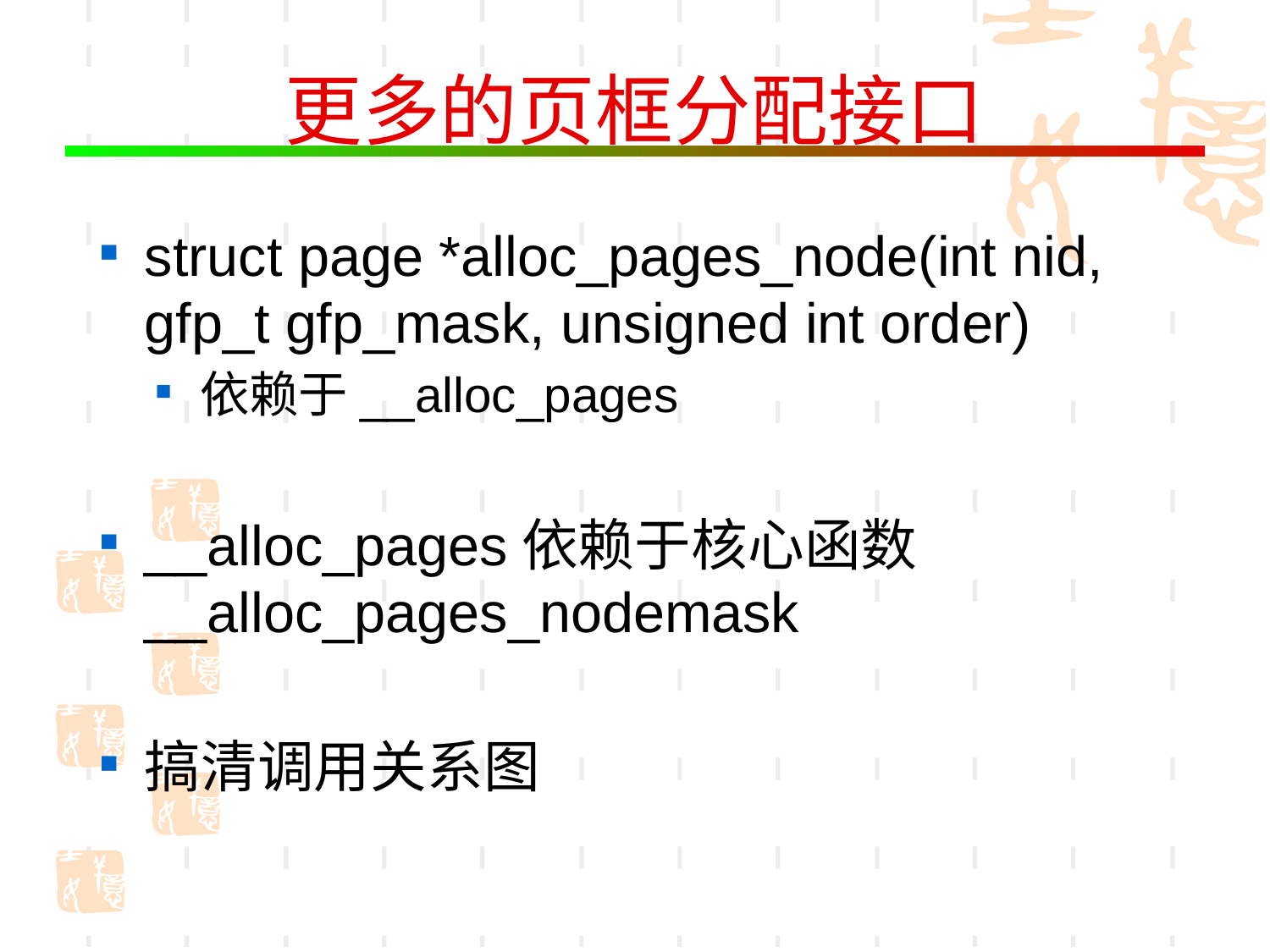

# 更多的页框分配接口
struct page *alloc_pages_node(int nid, gfp_t gfp_mask, unsigned int order)
依赖于__alloc_pages

__alloc_pages依赖于核心函数__alloc_pages_nodemask

搞清调用关系图